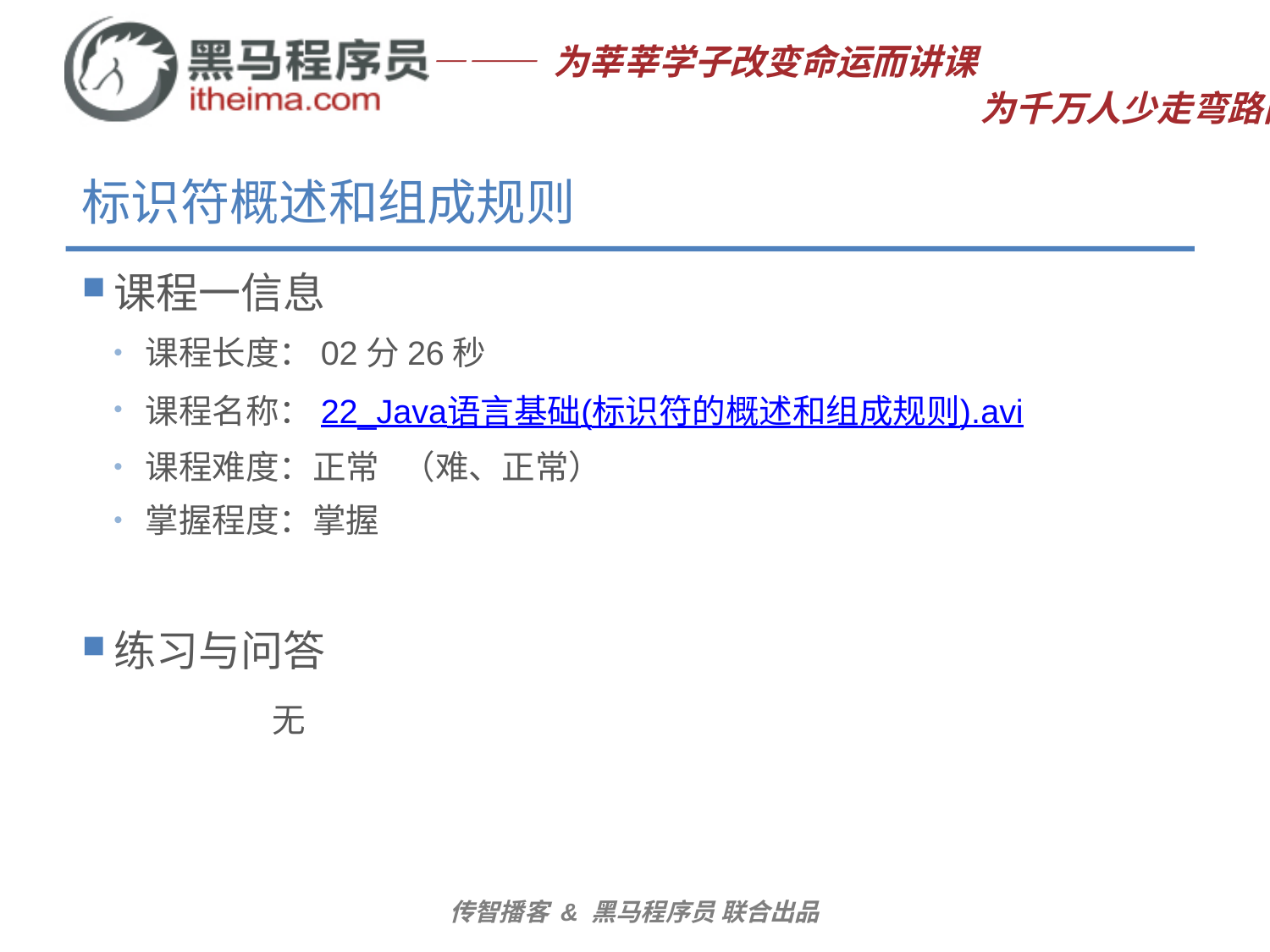

# 标识符概述和组成规则
课程一信息
课程长度：02分26秒
课程名称：22_Java语言基础(标识符的概述和组成规则).avi
课程难度：正常   （难、正常）
掌握程度：掌握

练习与问答
	无